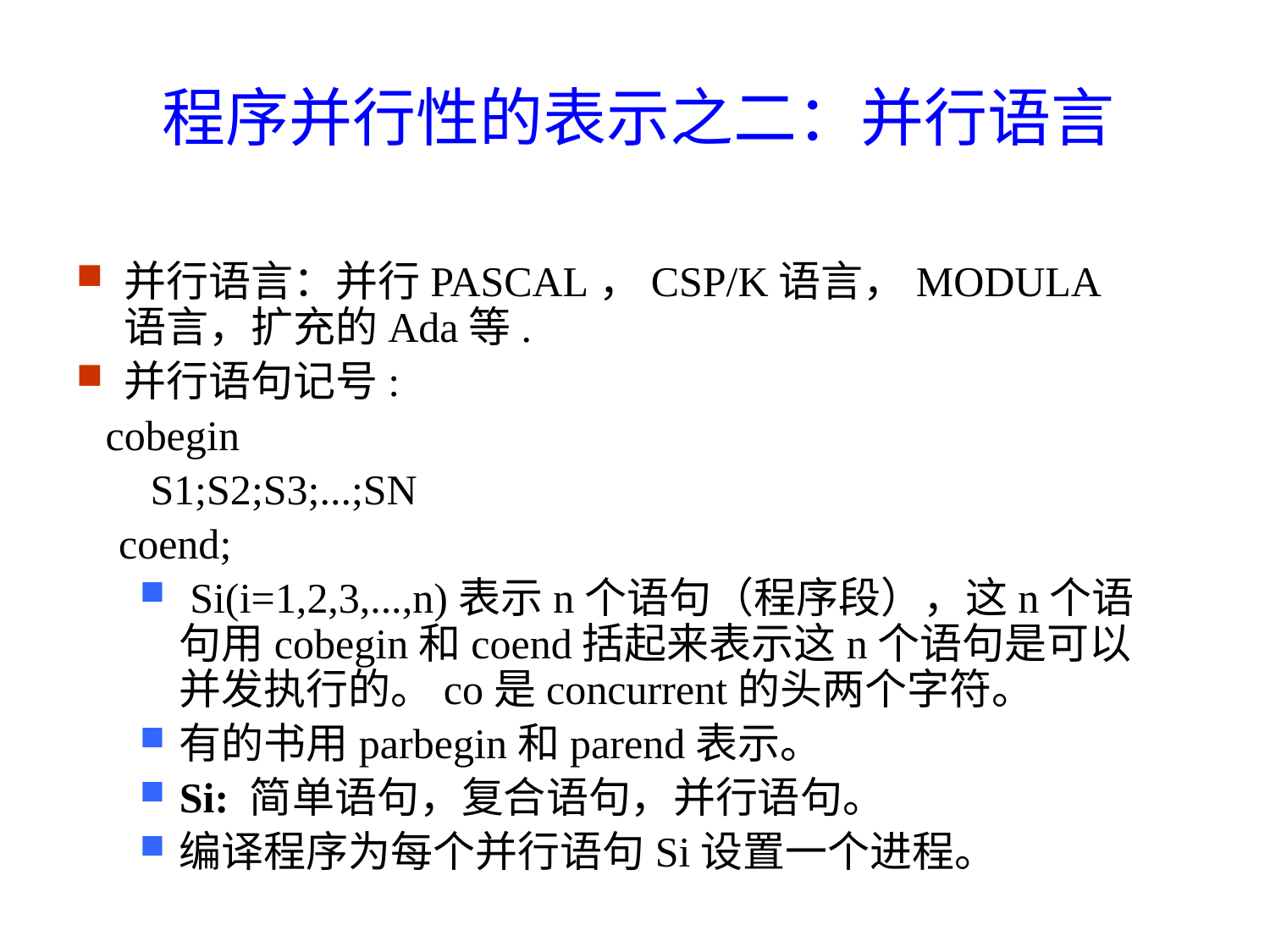

# 程序并行性的表示之二：并行语言
并行语言：并行PASCAL，CSP/K语言，MODULA语言，扩充的Ada等.
并行语句记号:
   cobegin
       S1;S2;S3;...;SN
    coend;
 Si(i=1,2,3,...,n)表示n个语句（程序段），这n个语句用cobegin和coend括起来表示这n个语句是可以并发执行的。co是concurrent的头两个字符。
有的书用parbegin和parend表示。
Si: 简单语句，复合语句，并行语句。
编译程序为每个并行语句Si设置一个进程。